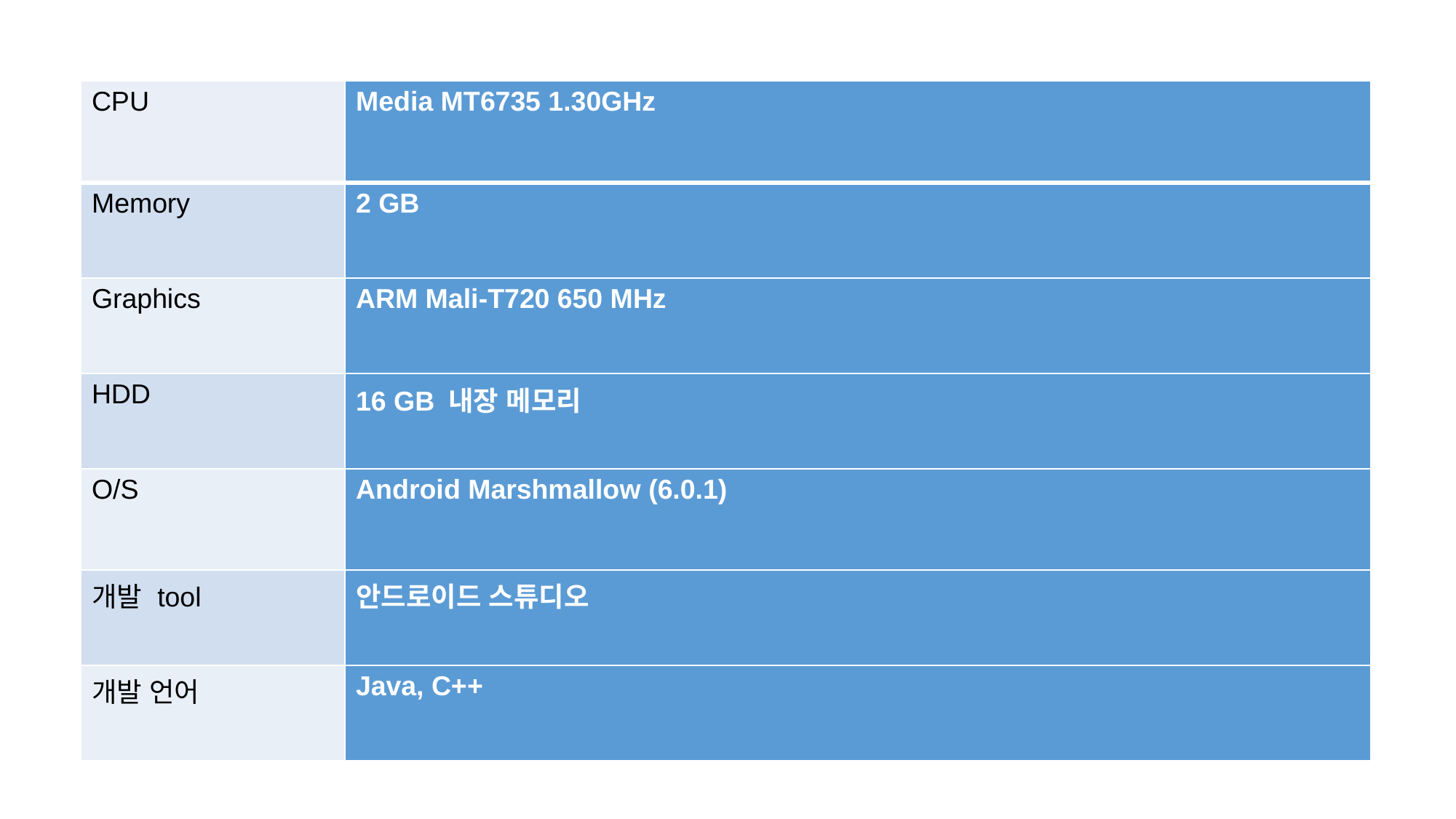

| CPU | Media MT6735 1.30GHz |
| --- | --- |
| Memory | 2 GB |
| Graphics | ARM Mali-T720 650 MHz |
| HDD | 16 GB 내장 메모리 |
| O/S | Android Marshmallow (6.0.1) |
| 개발 tool | 안드로이드 스튜디오 |
| 개발 언어 | Java, C++ |